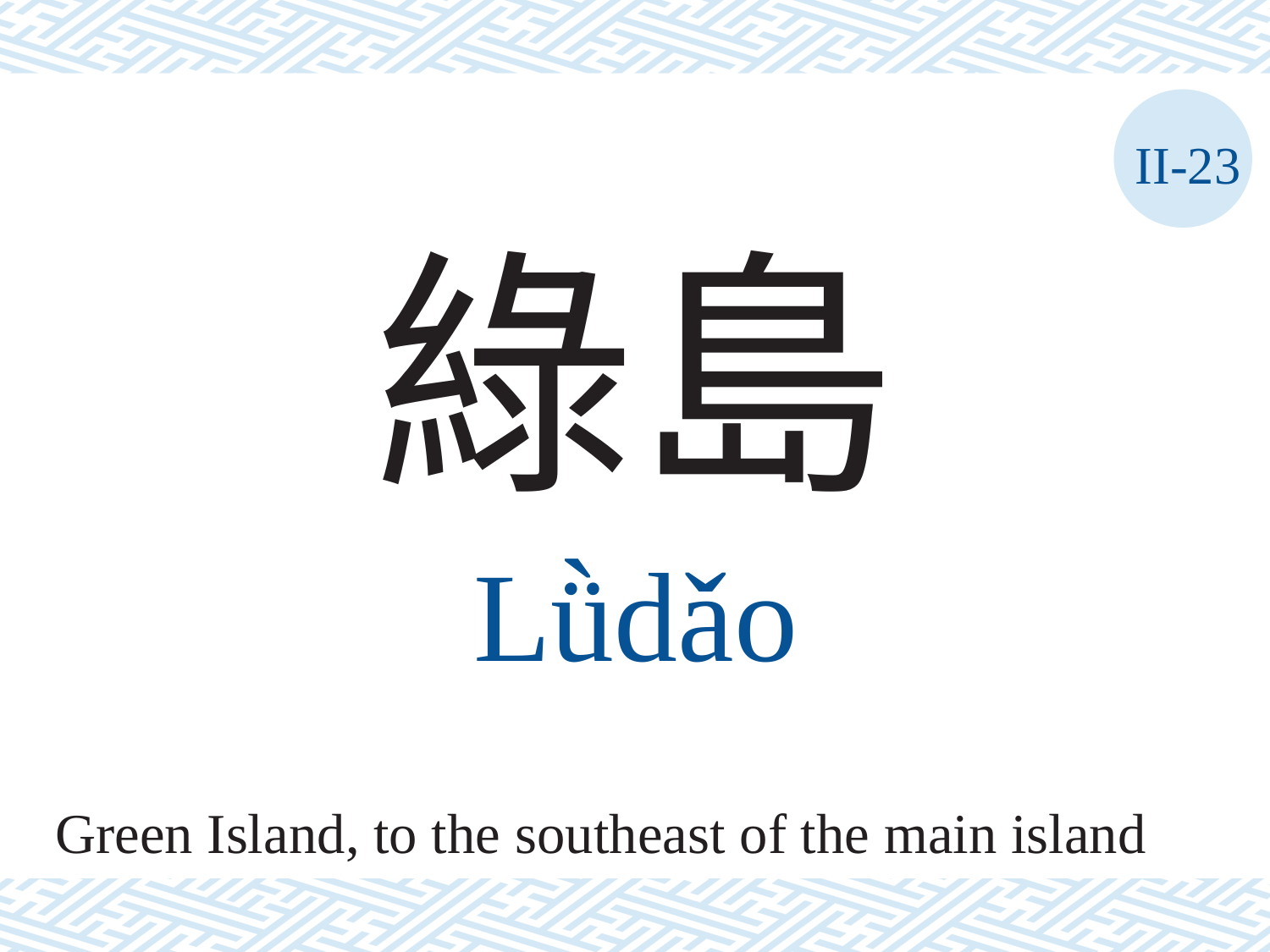

II-23
綠島
Lǜdǎo
Green Island, to the southeast of the main island